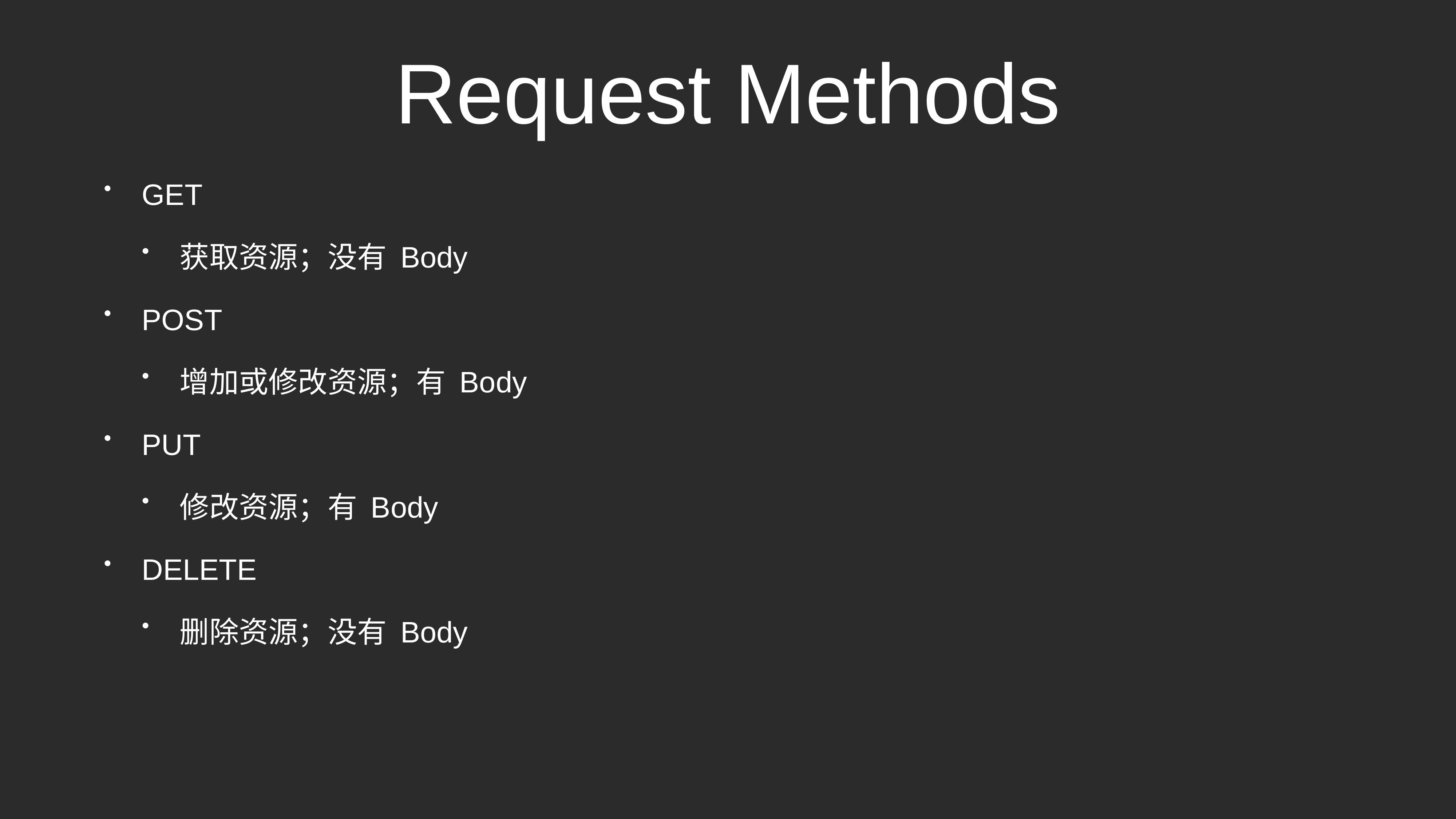

# Request Methods
GET
获取资源；没有 Body
POST
增加或修改资源；有 Body
PUT
修改资源；有 Body
DELETE
删除资源；没有 Body